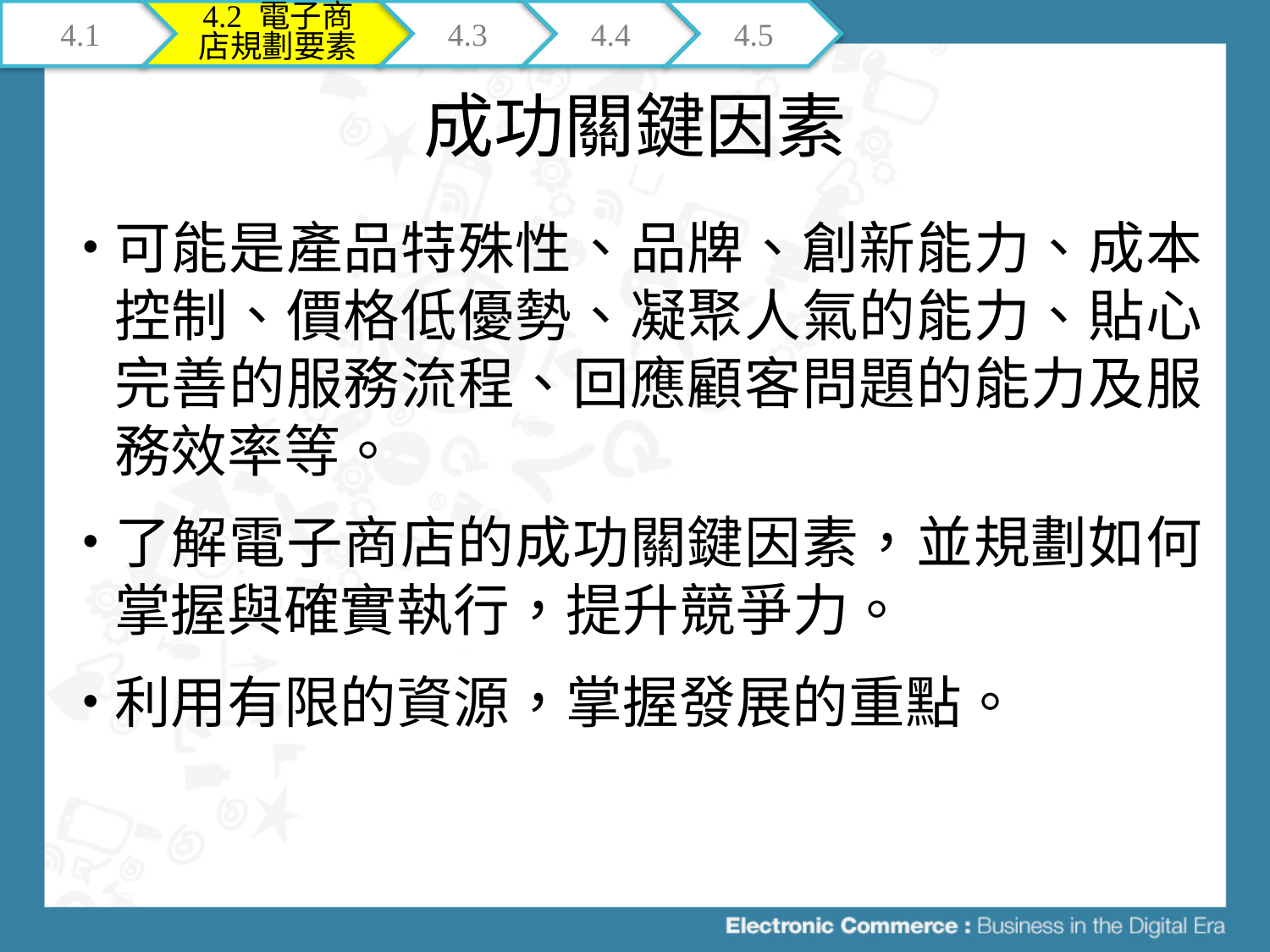

4.1
4.2 電子商店規劃要素
4.3
4.4
4.5
# 成功關鍵因素
可能是產品特殊性、品牌、創新能力、成本控制、價格低優勢、凝聚人氣的能力、貼心完善的服務流程、回應顧客問題的能力及服務效率等。
了解電子商店的成功關鍵因素，並規劃如何掌握與確實執行，提升競爭力。
利用有限的資源，掌握發展的重點。